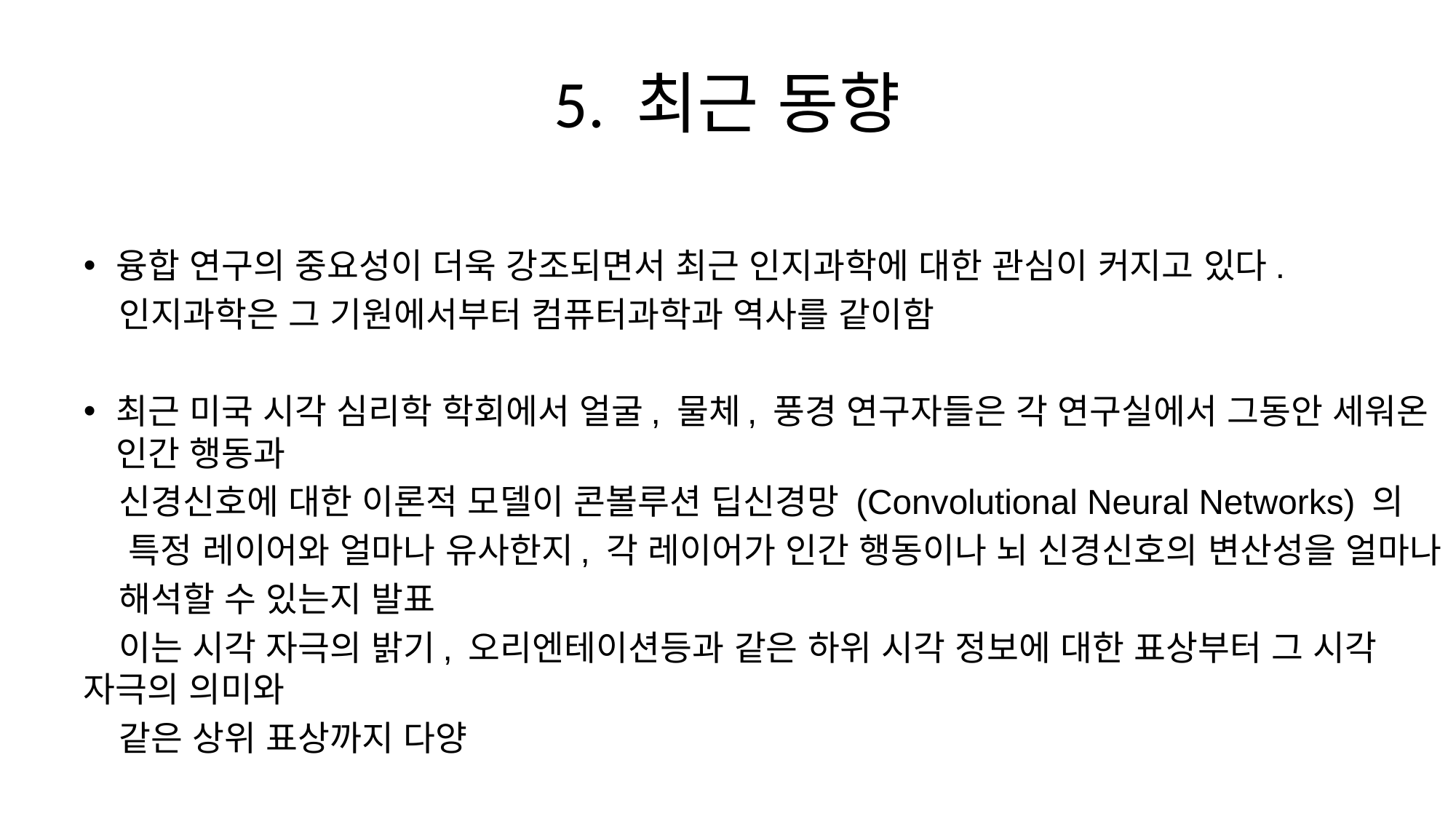

# 5. 최근 동향
융합 연구의 중요성이 더욱 강조되면서 최근 인지과학에 대한 관심이 커지고 있다.
   인지과학은 그 기원에서부터 컴퓨터과학과 역사를 같이함

최근 미국 시각 심리학 학회에서 얼굴, 물체, 풍경 연구자들은 각 연구실에서 그동안 세워온 인간 행동과
   신경신호에 대한 이론적 모델이 콘볼루션 딥신경망 (Convolutional Neural Networks) 의
    특정 레이어와 얼마나 유사한지, 각 레이어가 인간 행동이나 뇌 신경신호의 변산성을 얼마나
   해석할 수 있는지 발표
   이는 시각 자극의 밝기, 오리엔테이션등과 같은 하위 시각 정보에 대한 표상부터 그 시각 자극의 의미와
   같은 상위 표상까지 다양